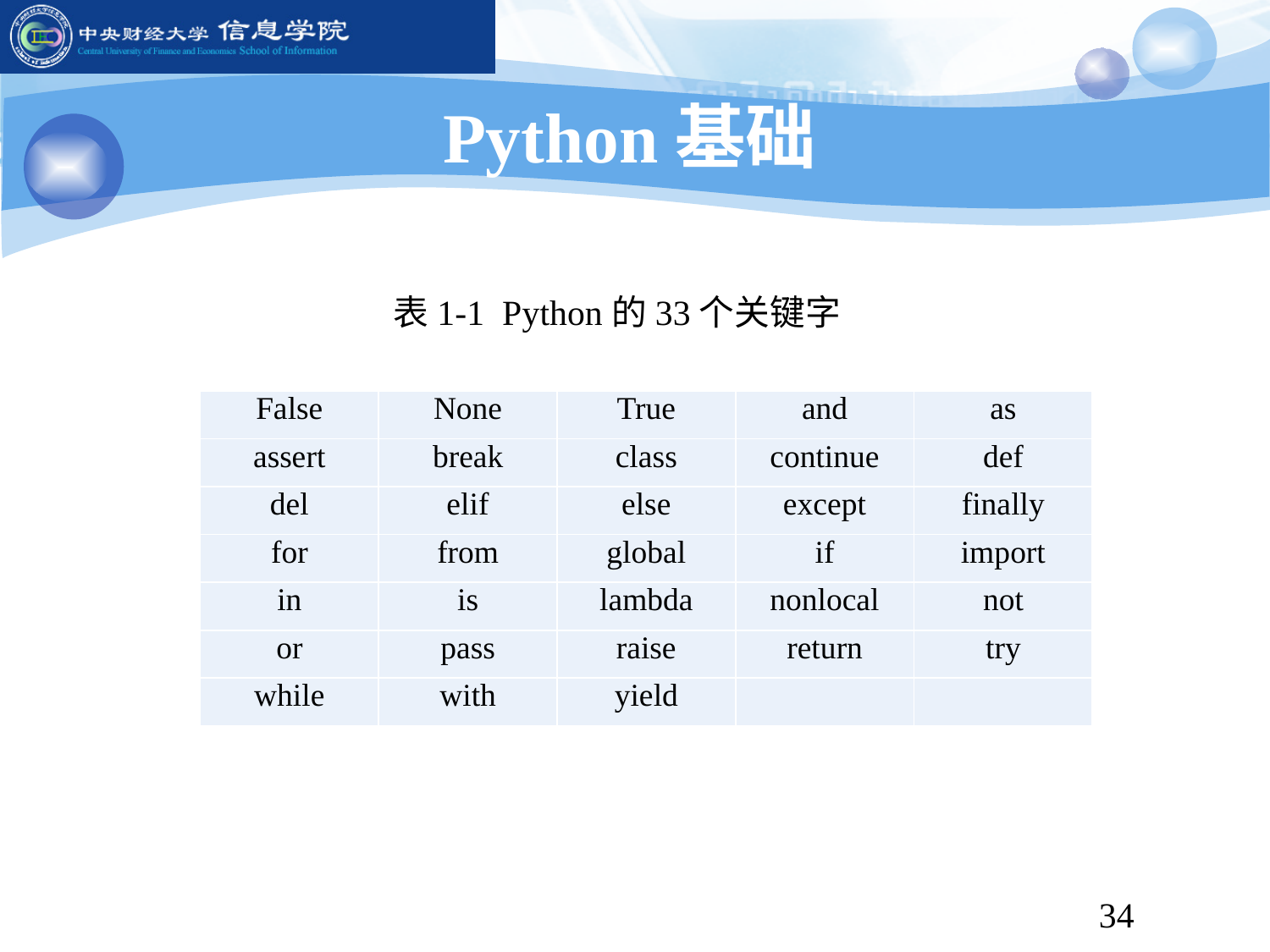

# Python基础
表1-1  Python的33个关键字
| False | None | True | and | as |
| --- | --- | --- | --- | --- |
| assert | break | class | continue | def |
| del | elif | else | except | finally |
| for | from | global | if | import |
| in | is | lambda | nonlocal | not |
| or | pass | raise | return | try |
| while | with | yield |  |  |